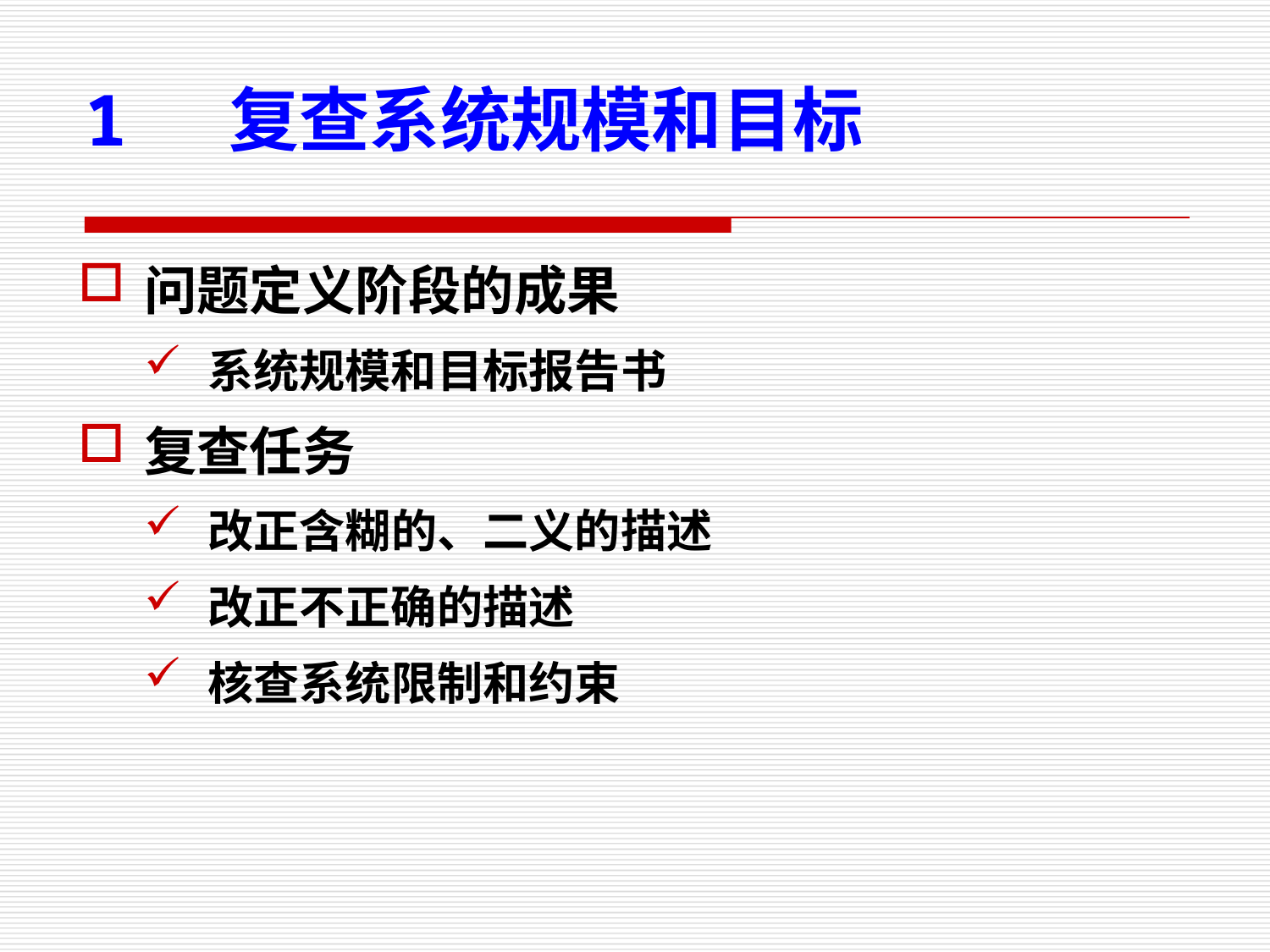

1  复查系统规模和目标
问题定义阶段的成果
系统规模和目标报告书
复查任务
改正含糊的、二义的描述
改正不正确的描述
核查系统限制和约束